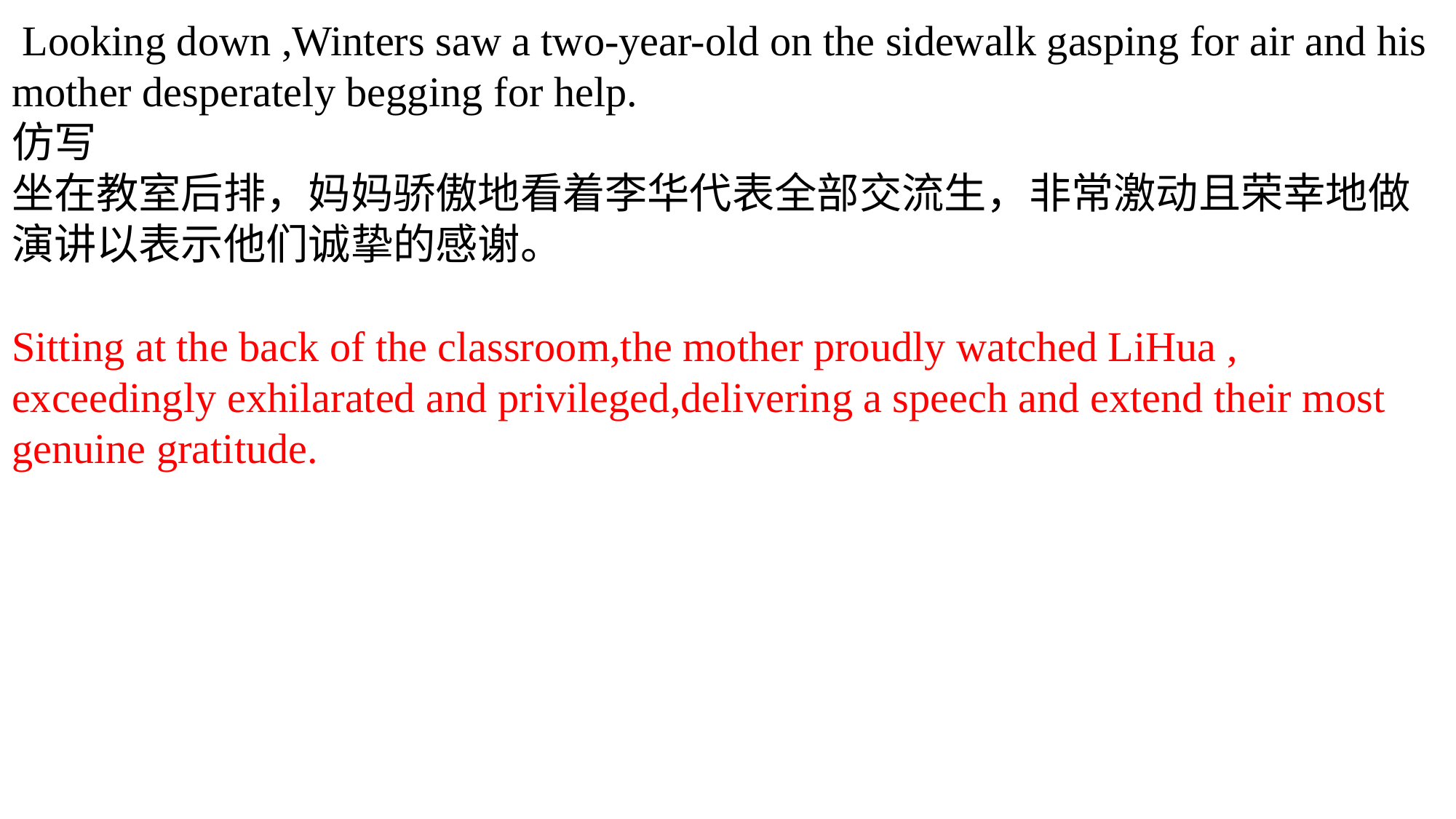

Looking down ,Winters saw a two-year-old on the sidewalk gasping for air and his mother desperately begging for help.
仿写
坐在教室后排，妈妈骄傲地看着李华代表全部交流生，非常激动且荣幸地做演讲以表示他们诚挚的感谢。

Sitting at the back of the classroom,the mother proudly watched LiHua ,
exceedingly exhilarated and privileged,delivering a speech and extend their most genuine gratitude.